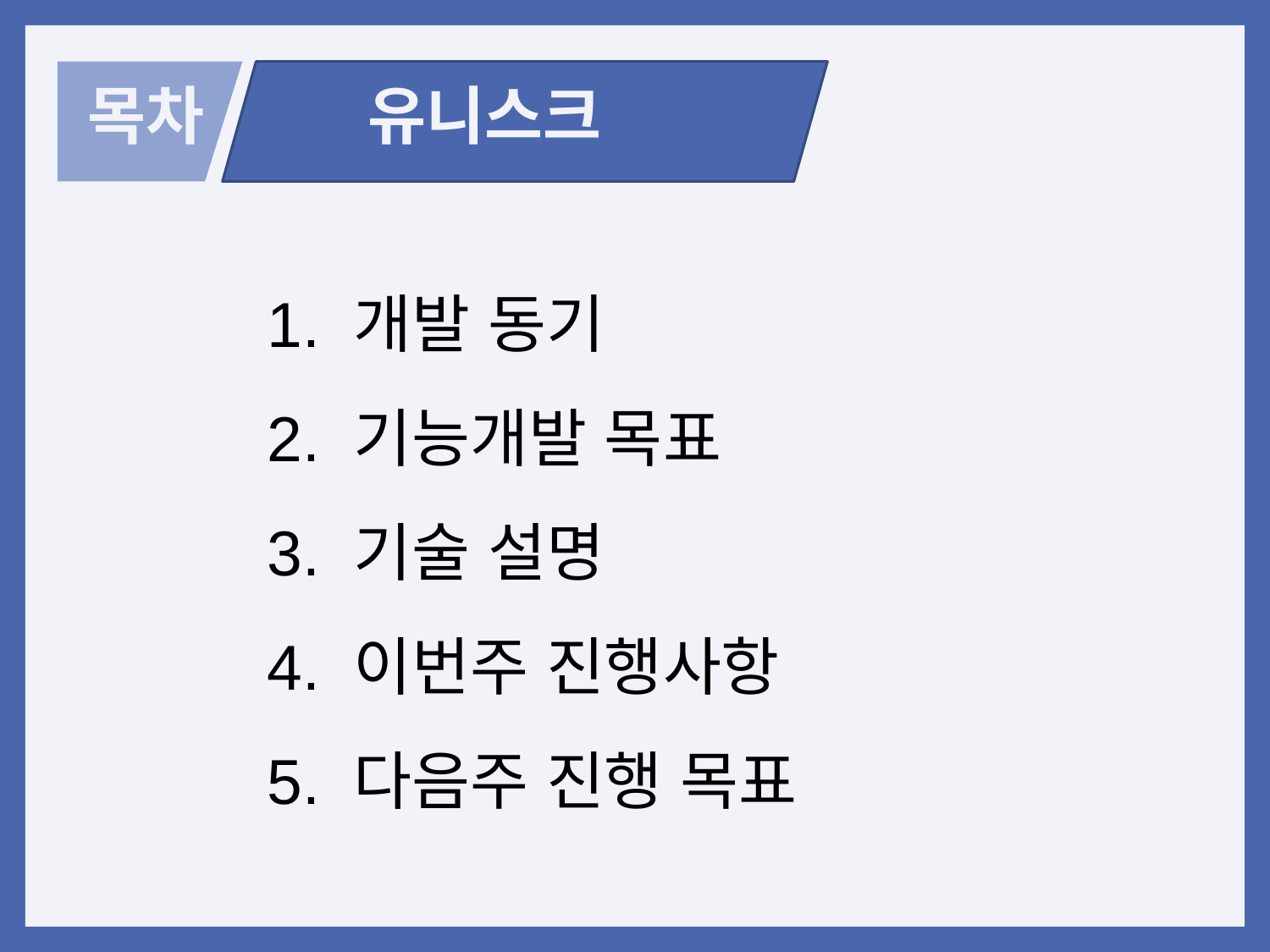

목차
유니스크
 개발 동기
 기능개발 목표
 기술 설명
 이번주 진행사항
 다음주 진행 목표